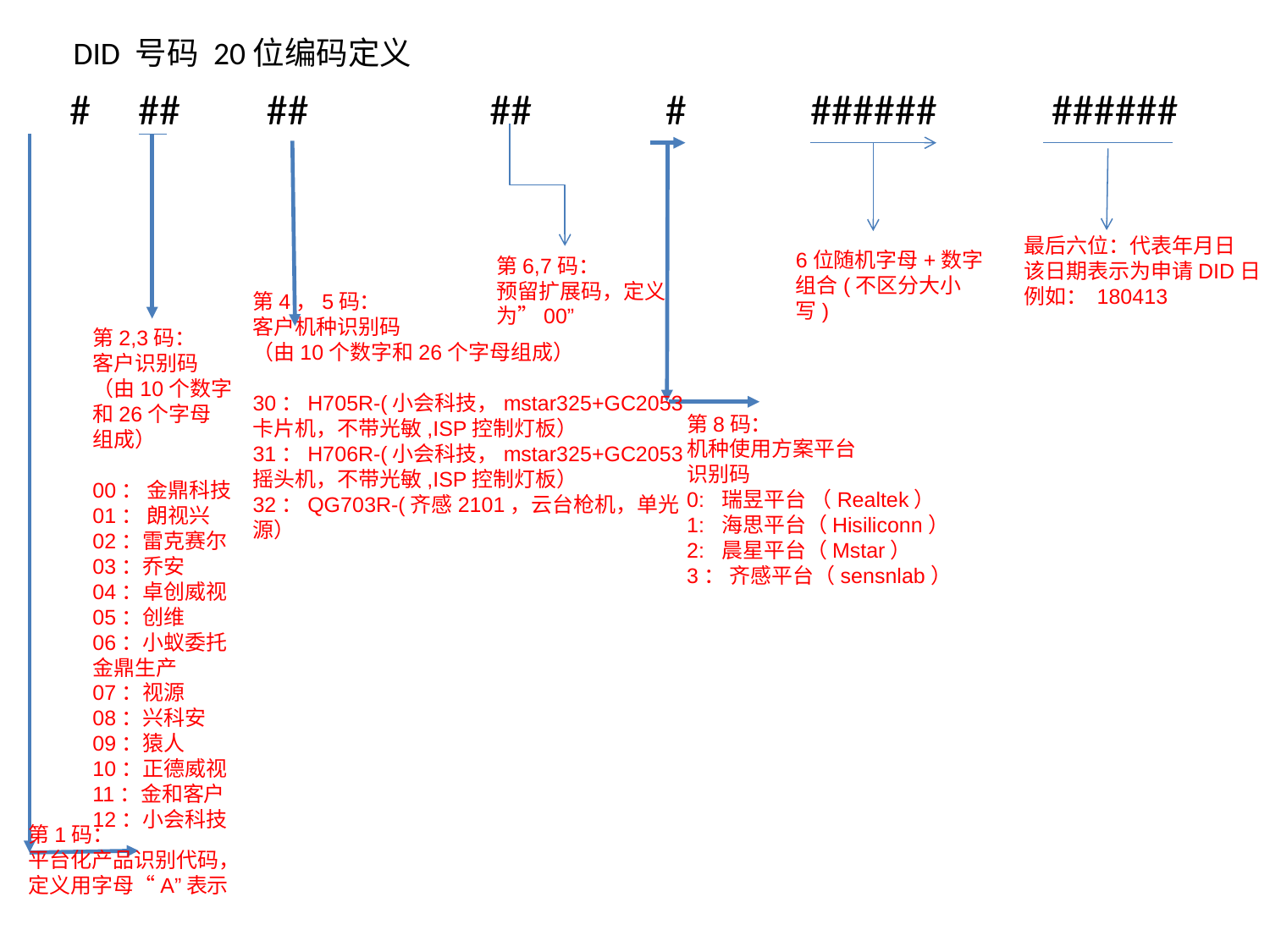

DID 号码 20位编码定义
#     ##         ##                   ##              #             ######            ######
最后六位：代表年月日
该日期表示为申请DID日
例如： 180413
6位随机字母+数字组合(不区分大小写)
第6,7码：
预留扩展码，定义为”00”

第4，5码：
客户机种识别码
（由10个数字和26个字母组成）

30：H705R-(小会科技，mstar325+GC2053卡片机，不带光敏,ISP控制灯板）
31：H706R-(小会科技，mstar325+GC2053摇头机，不带光敏,ISP控制灯板）
32：QG703R-(齐感2101，云台枪机，单光源）

第2,3码：
客户识别码
（由10个数字
和26个字母
组成）

00： 金鼎科技
01： 朗视兴
02：雷克赛尔
03：乔安
04：卓创威视
05：创维
06：小蚁委托
金鼎生产
07：视源
08：兴科安
09：猿人
10：正德威视
11：金和客户
12：小会科技

第8码：
机种使用方案平台
识别码
0:  瑞昱平台 （Realtek）
1:  海思平台（Hisiliconn）
2:  晨星平台（Mstar）
3： 齐感平台（sensnlab）

第1码：
平台化产品识别代码，定义用字母“A”表示